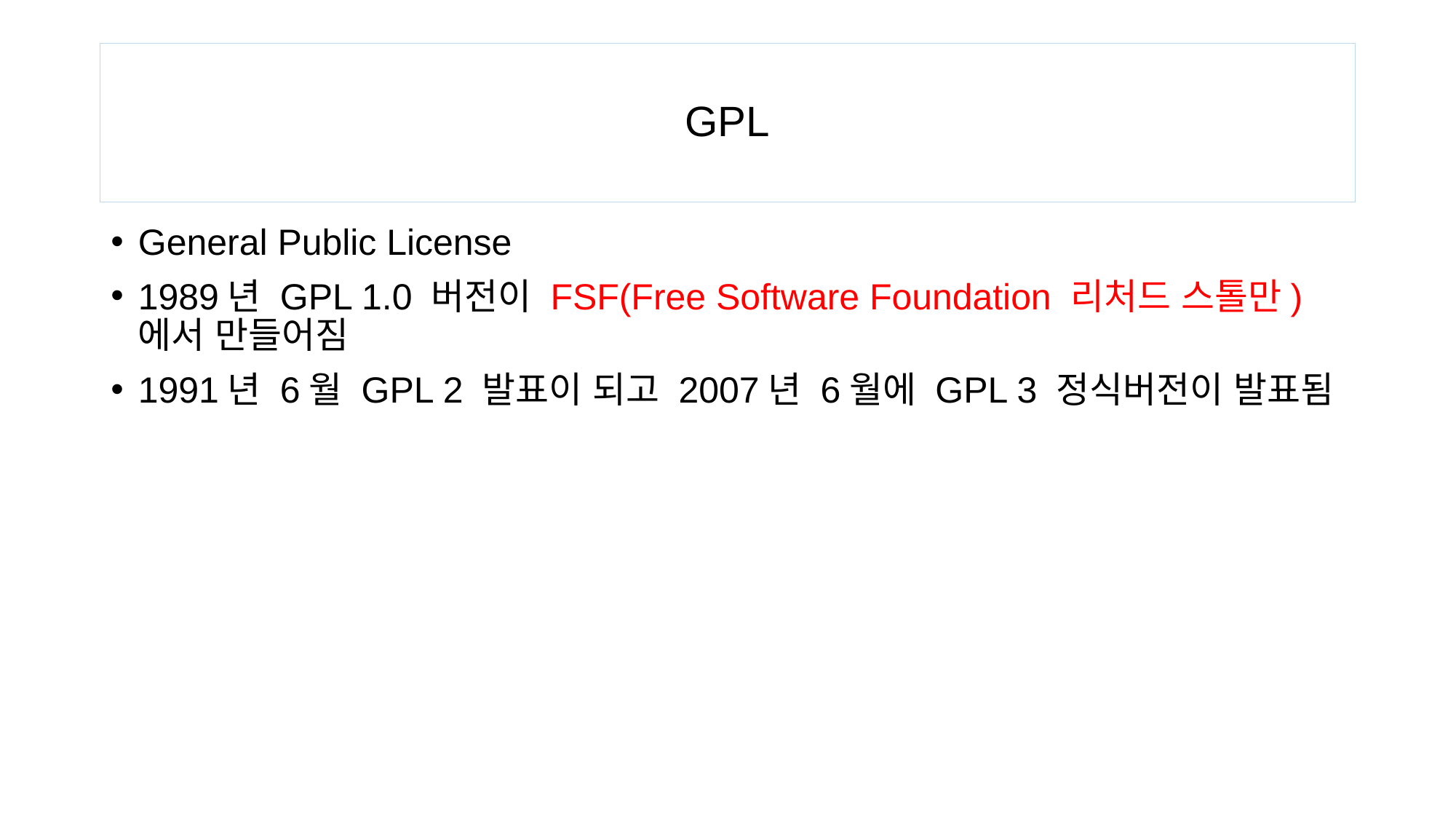

# GPL
General Public License
1989년 GPL 1.0 버전이 FSF(Free Software Foundation 리처드 스톨만)에서 만들어짐
1991년 6월 GPL 2 발표이 되고 2007년 6월에 GPL 3 정식버전이 발표됨